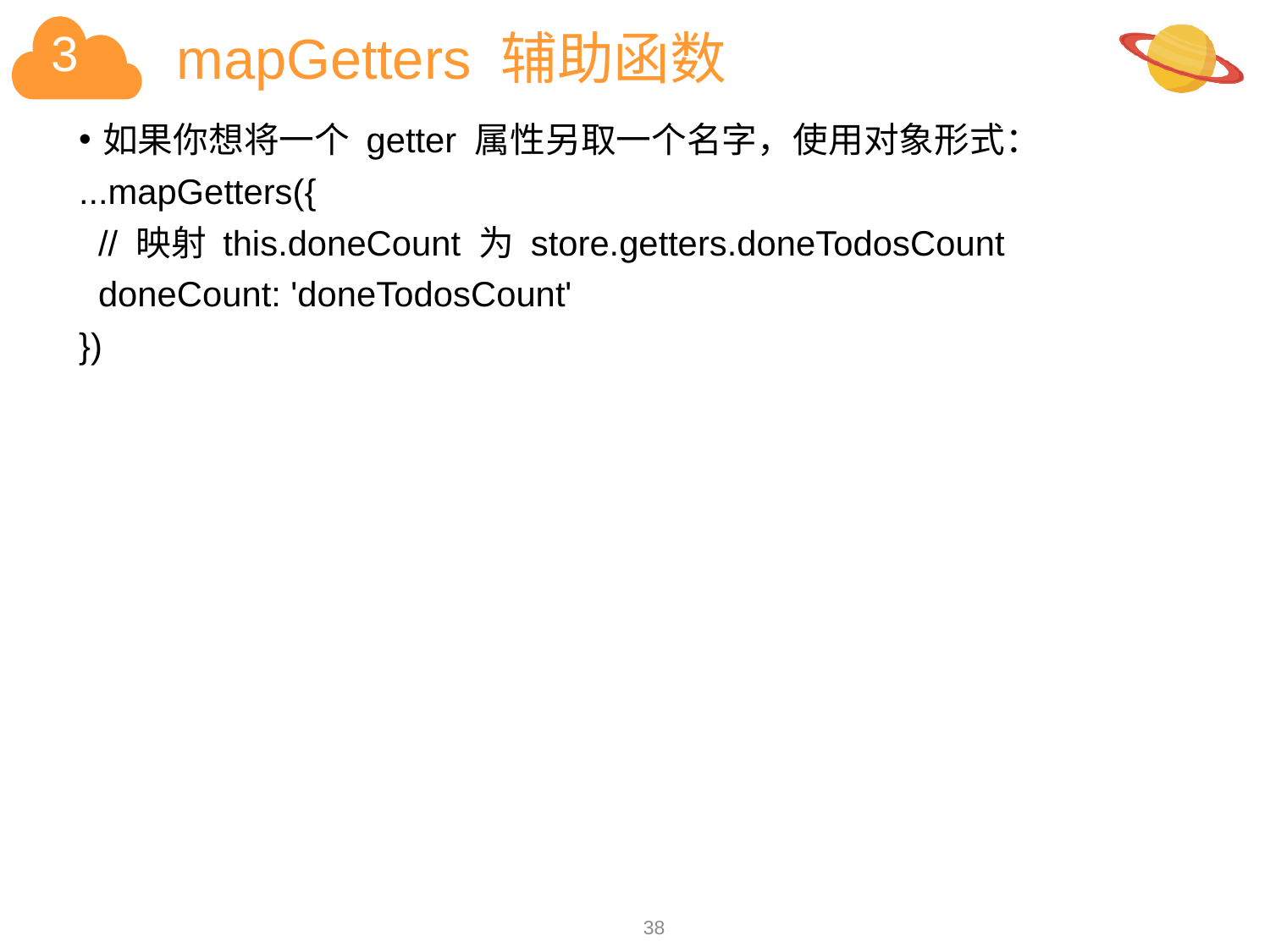

# mapGetters 辅助函数
如果你想将一个 getter 属性另取一个名字，使用对象形式：
...mapGetters({
  // 映射 this.doneCount 为 store.getters.doneTodosCount
  doneCount: 'doneTodosCount'
})
38